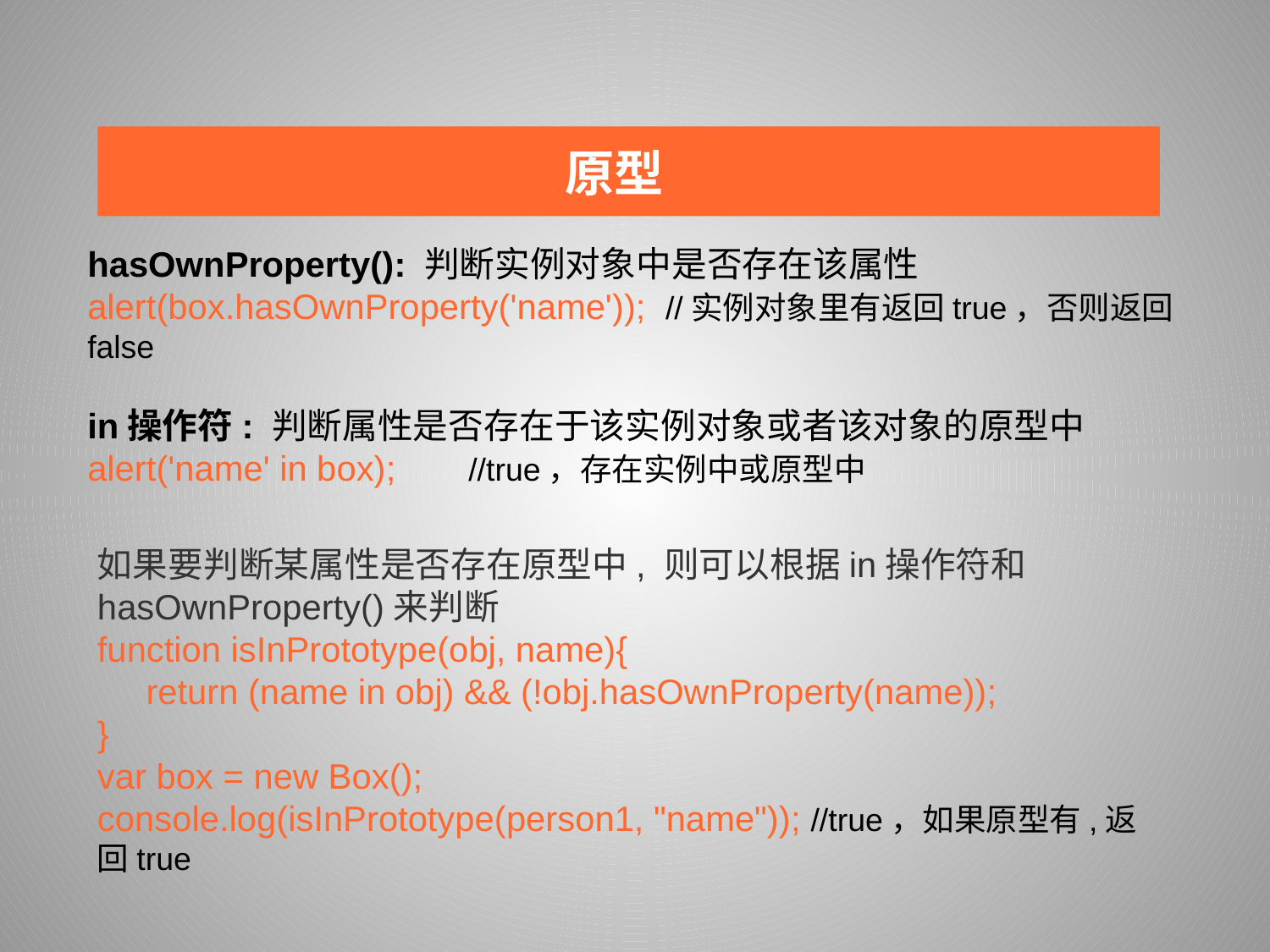

原型
hasOwnProperty(): 判断实例对象中是否存在该属性
alert(box.hasOwnProperty('name'));  //实例对象里有返回true，否则返回false

in操作符: 判断属性是否存在于该实例对象或者该对象的原型中
alert('name' in box);	//true，存在实例中或原型中
如果要判断某属性是否存在原型中, 则可以根据in操作符和hasOwnProperty()来判断
function isInPrototype(obj, name){
     return (name in obj) && (!obj.hasOwnProperty(name));
}
var box = new Box();
console.log(isInPrototype(person1, "name")); //true，如果原型有,返回true